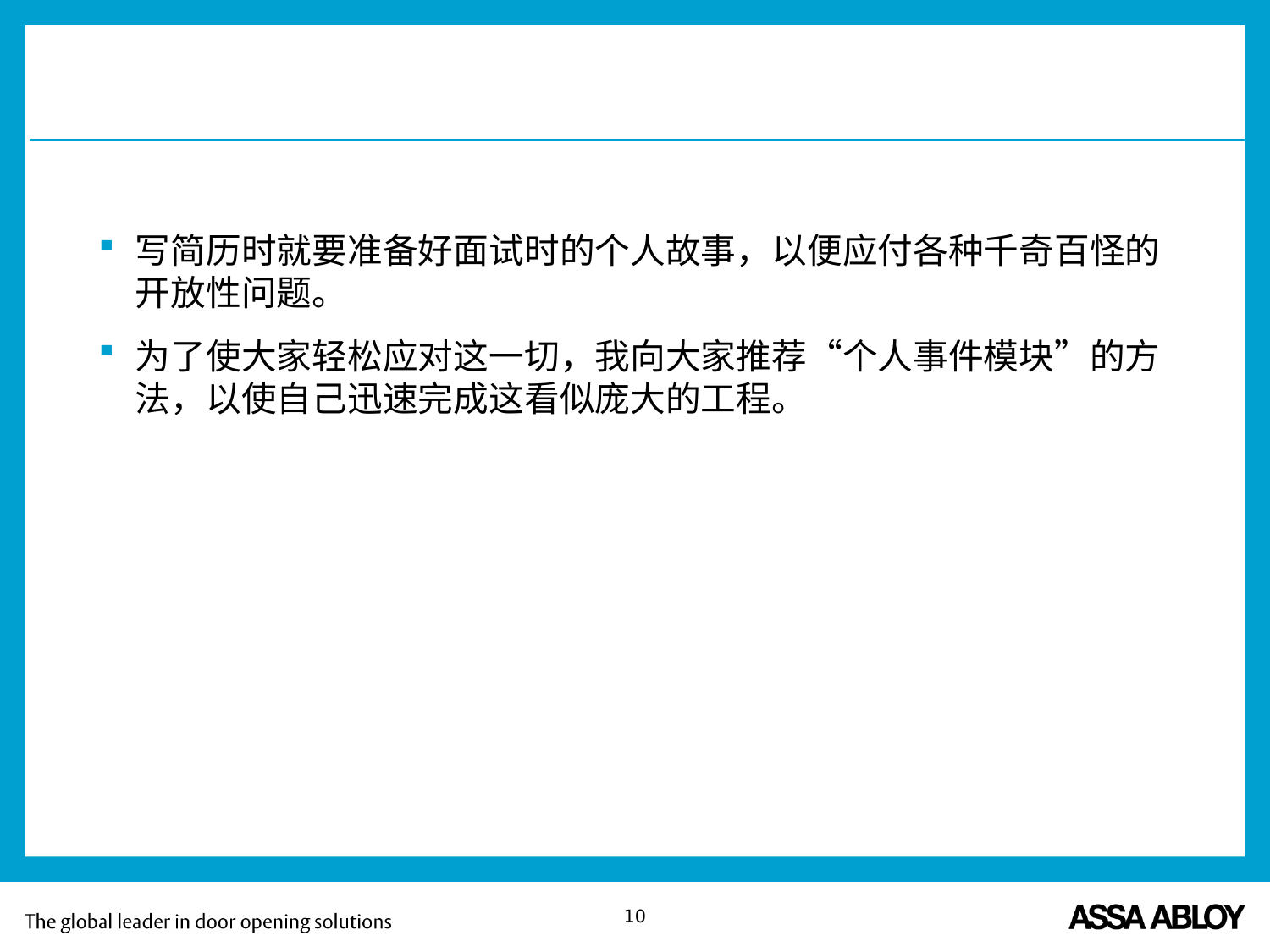

写简历时就要准备好面试时的个人故事，以便应付各种千奇百怪的开放性问题。
为了使大家轻松应对这一切，我向大家推荐“个人事件模块”的方法，以使自己迅速完成这看似庞大的工程。
10